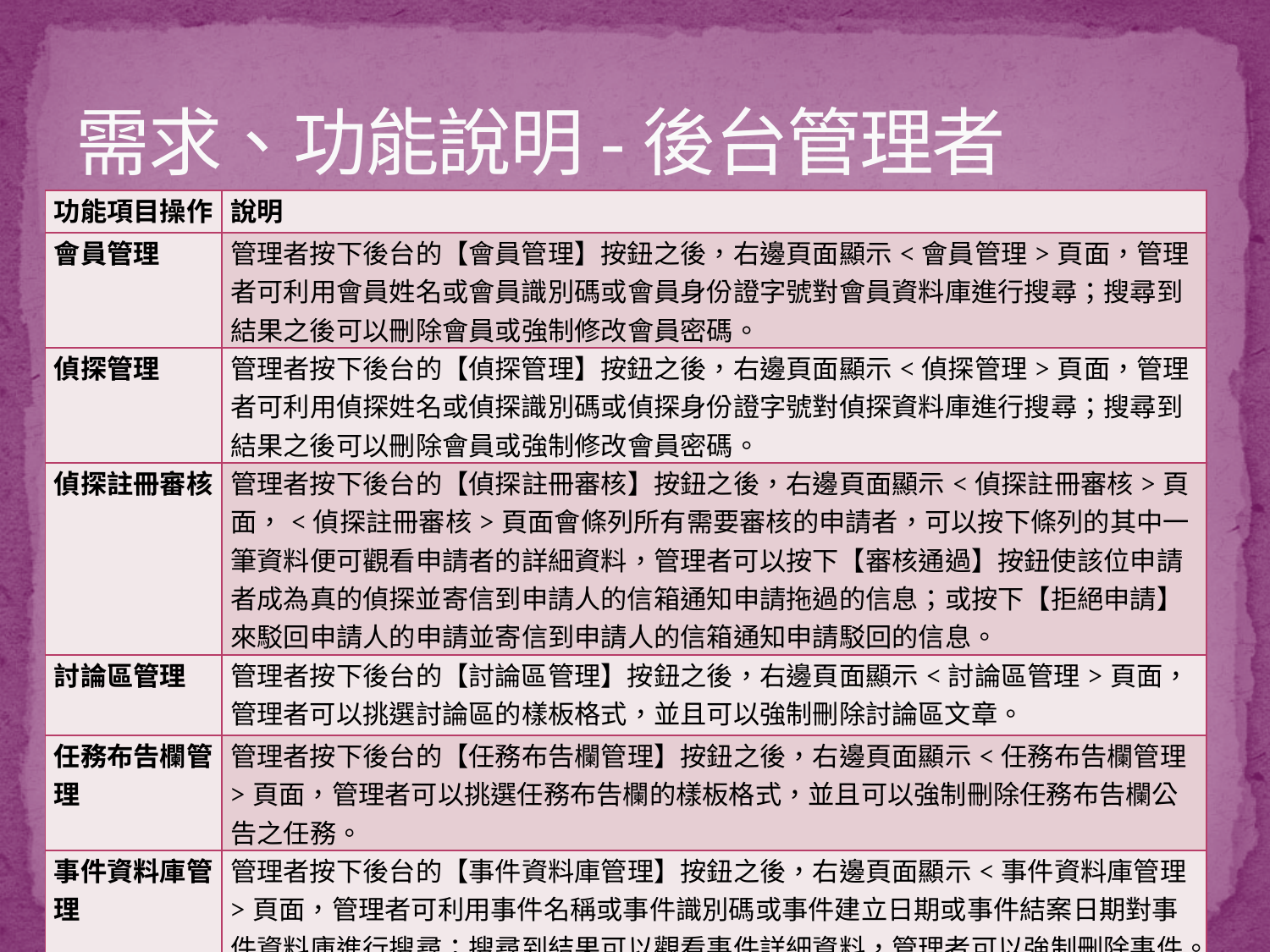

# 需求、功能說明-後台管理者
| 功能項目操作 | 說明 |
| --- | --- |
| 會員管理 | 管理者按下後台的【會員管理】按鈕之後，右邊頁面顯示<會員管理>頁面，管理者可利用會員姓名或會員識別碼或會員身份證字號對會員資料庫進行搜尋；搜尋到結果之後可以刪除會員或強制修改會員密碼。 |
| 偵探管理 | 管理者按下後台的【偵探管理】按鈕之後，右邊頁面顯示<偵探管理>頁面，管理者可利用偵探姓名或偵探識別碼或偵探身份證字號對偵探資料庫進行搜尋；搜尋到結果之後可以刪除會員或強制修改會員密碼。 |
| 偵探註冊審核 | 管理者按下後台的【偵探註冊審核】按鈕之後，右邊頁面顯示<偵探註冊審核>頁面，<偵探註冊審核>頁面會條列所有需要審核的申請者，可以按下條列的其中一筆資料便可觀看申請者的詳細資料，管理者可以按下【審核通過】按鈕使該位申請者成為真的偵探並寄信到申請人的信箱通知申請拖過的信息；或按下【拒絕申請】來駁回申請人的申請並寄信到申請人的信箱通知申請駁回的信息。 |
| 討論區管理 | 管理者按下後台的【討論區管理】按鈕之後，右邊頁面顯示<討論區管理>頁面，管理者可以挑選討論區的樣板格式，並且可以強制刪除討論區文章。 |
| 任務布告欄管理 | 管理者按下後台的【任務布告欄管理】按鈕之後，右邊頁面顯示<任務布告欄管理>頁面，管理者可以挑選任務布告欄的樣板格式，並且可以強制刪除任務布告欄公告之任務。 |
| 事件資料庫管理 | 管理者按下後台的【事件資料庫管理】按鈕之後，右邊頁面顯示<事件資料庫管理>頁面，管理者可利用事件名稱或事件識別碼或事件建立日期或事件結案日期對事件資料庫進行搜尋；搜尋到結果可以觀看事件詳細資料，管理者可以強制刪除事件。 |